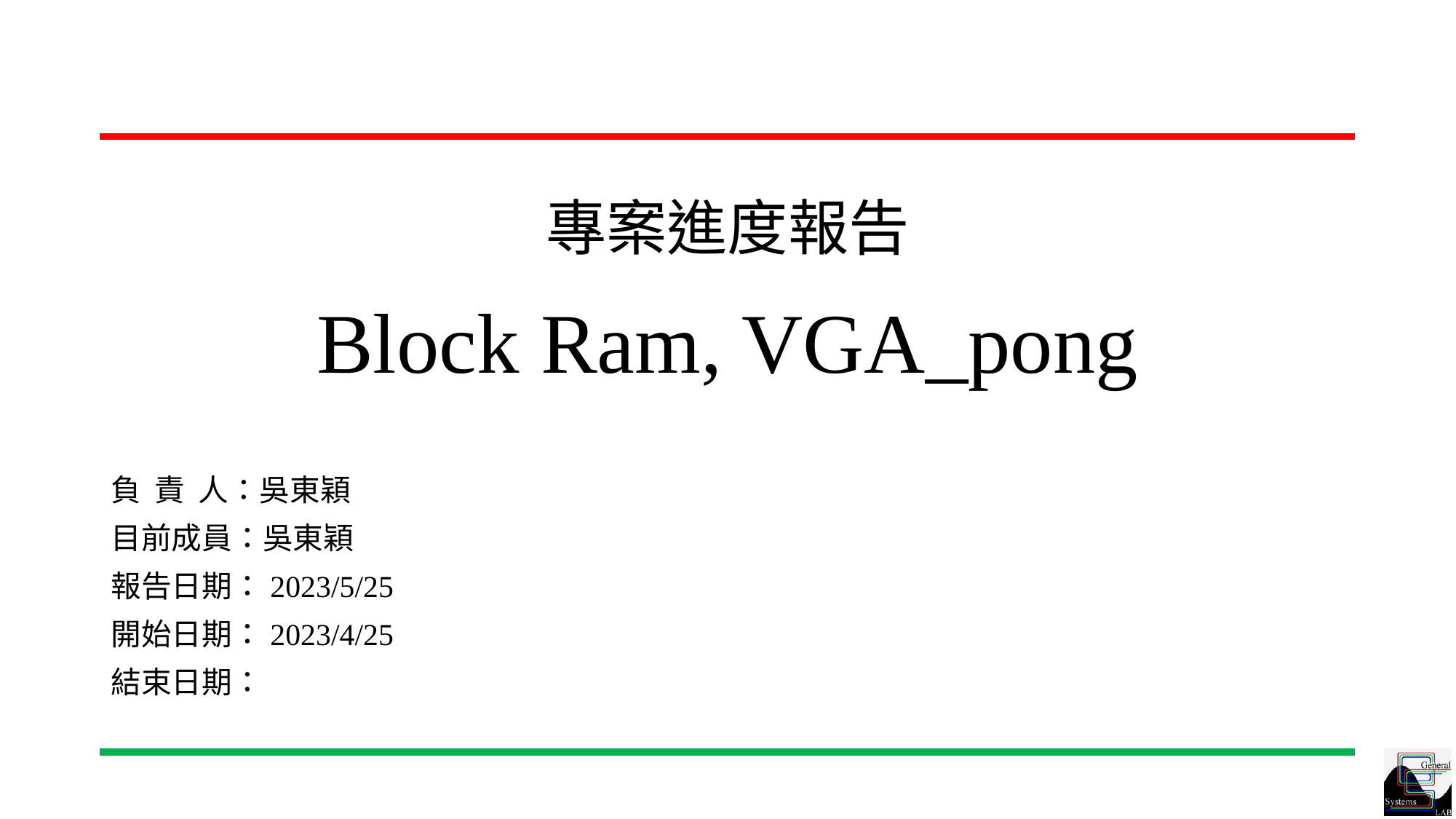

# 專案進度報告 Block Ram, VGA_pong
負  責  人：吳東穎
目前成員：吳東穎
報告日期：2023/5/25
開始日期：2023/4/25
結束日期：